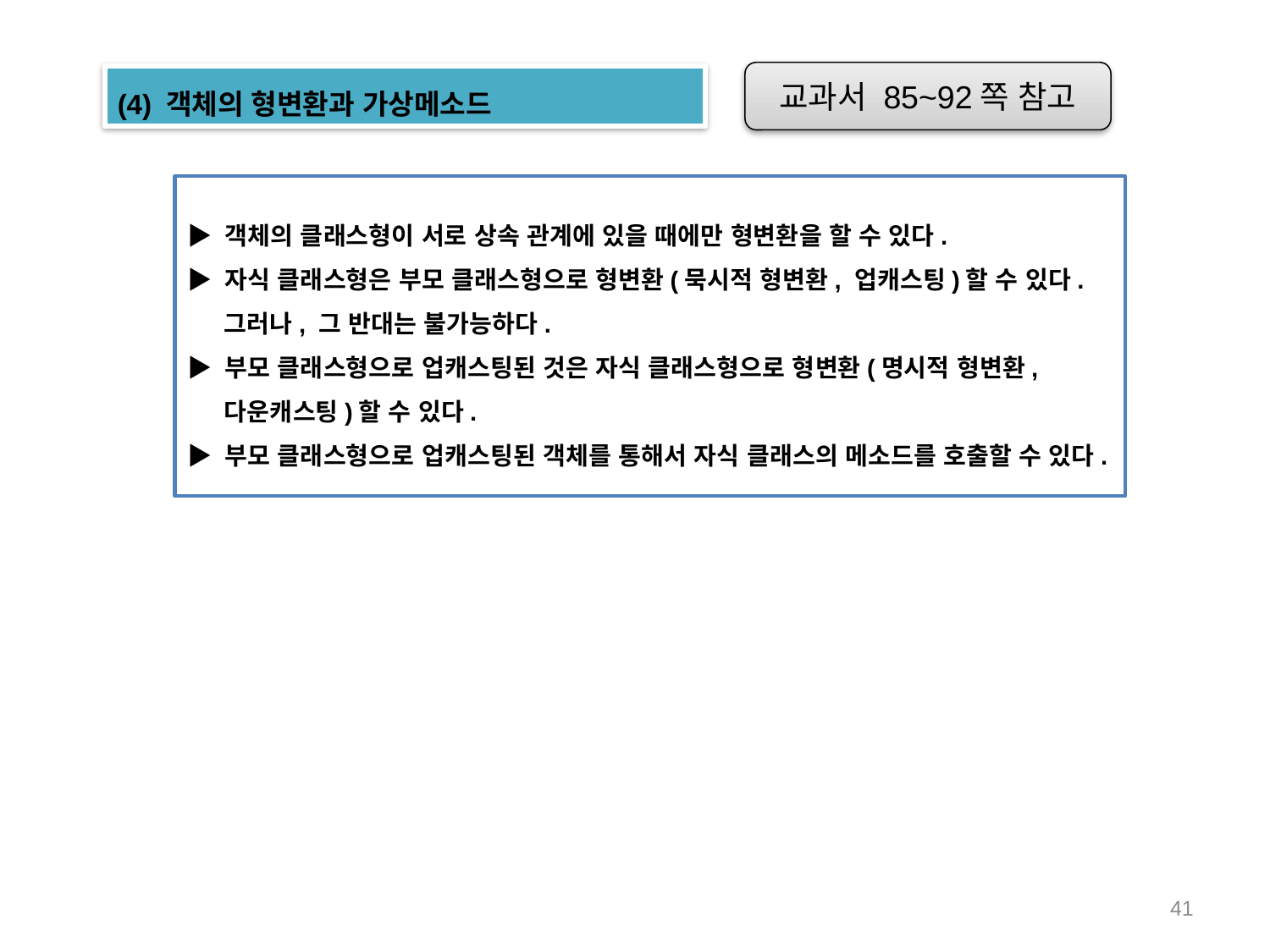

교과서 85~92쪽 참고
(4) 객체의 형변환과 가상메소드
▶ 객체의 클래스형이 서로 상속 관계에 있을 때에만 형변환을 할 수 있다.
▶ 자식 클래스형은 부모 클래스형으로 형변환(묵시적 형변환, 업캐스팅)할 수 있다. 그러나, 그 반대는 불가능하다.
▶ 부모 클래스형으로 업캐스팅된 것은 자식 클래스형으로 형변환(명시적 형변환, 다운캐스팅)할 수 있다.
▶ 부모 클래스형으로 업캐스팅된 객체를 통해서 자식 클래스의 메소드를 호출할 수 있다.
41